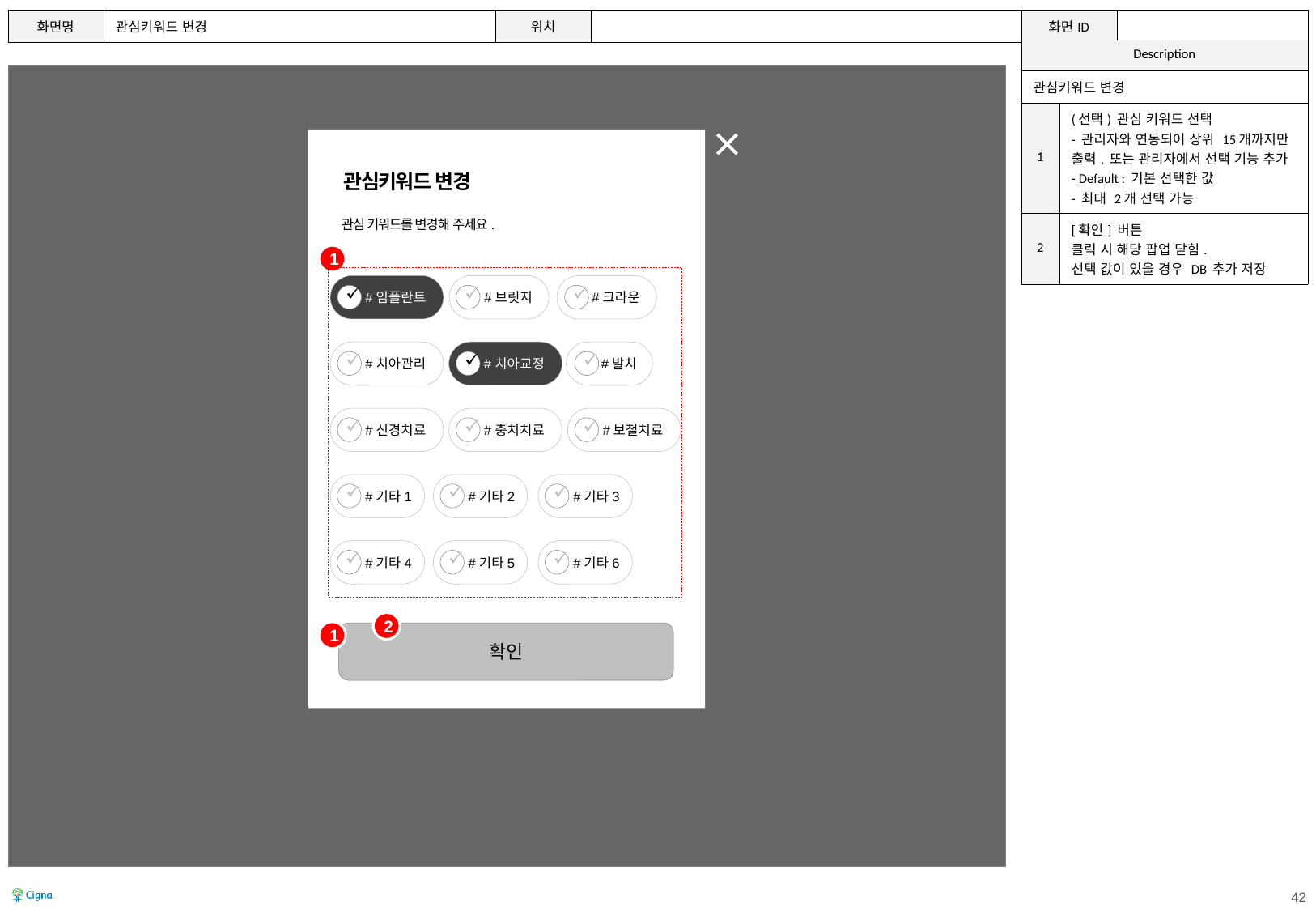

| 화면명 | 관심키워드 변경 | 위치 |  | 화면ID |  |
| --- | --- | --- | --- | --- | --- |
| Description |  |
| --- | --- |
| 관심키워드 변경 |  |
| 1 | (선택) 관심 키워드 선택 - 관리자와 연동되어 상위 15개까지만 출력, 또는 관리자에서 선택 기능 추가 - Default : 기본 선택한 값 - 최대 2개 선택 가능 |
| 2 | [확인] 버튼 클릭 시 해당 팝업 닫힘. 선택 값이 있을 경우 DB 추가 저장 |

관심키워드 변경
관심 키워드를 변경해 주세요.
1

#임플란트

#브릿지

#크라운

#치아관리

#치아교정

#발치

#신경치료

#충치치료

#보철치료

#기타1

#기타2

#기타3

#기타4

#기타5

#기타6

2
1
확인